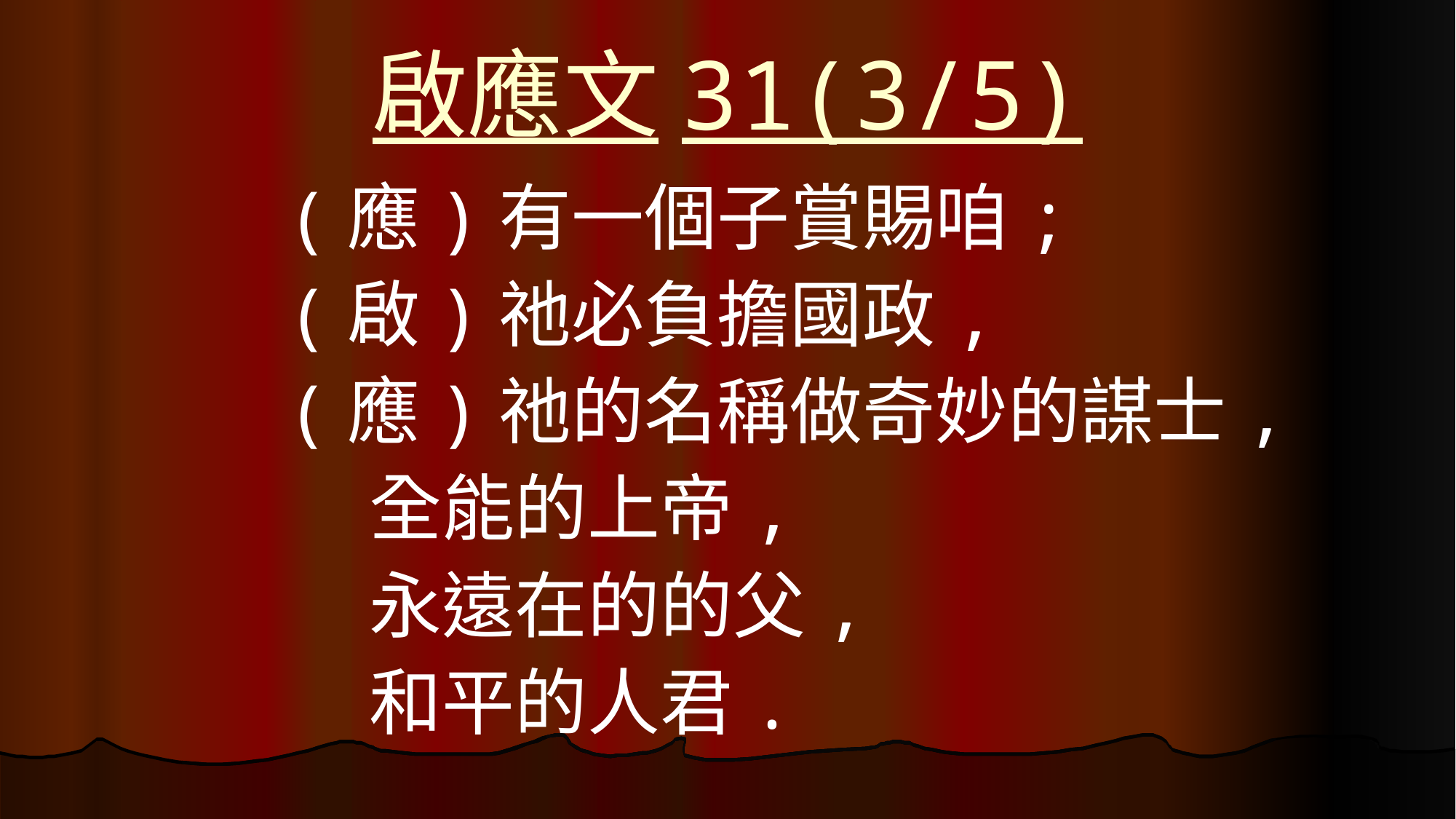

# 啟應文31(3/5)
(應)有一個子賞賜咱;
(啟)祂必負擔國政,
(應)祂的名稱做奇妙的謀士,
    全能的上帝,
    永遠在的的父,
    和平的人君.